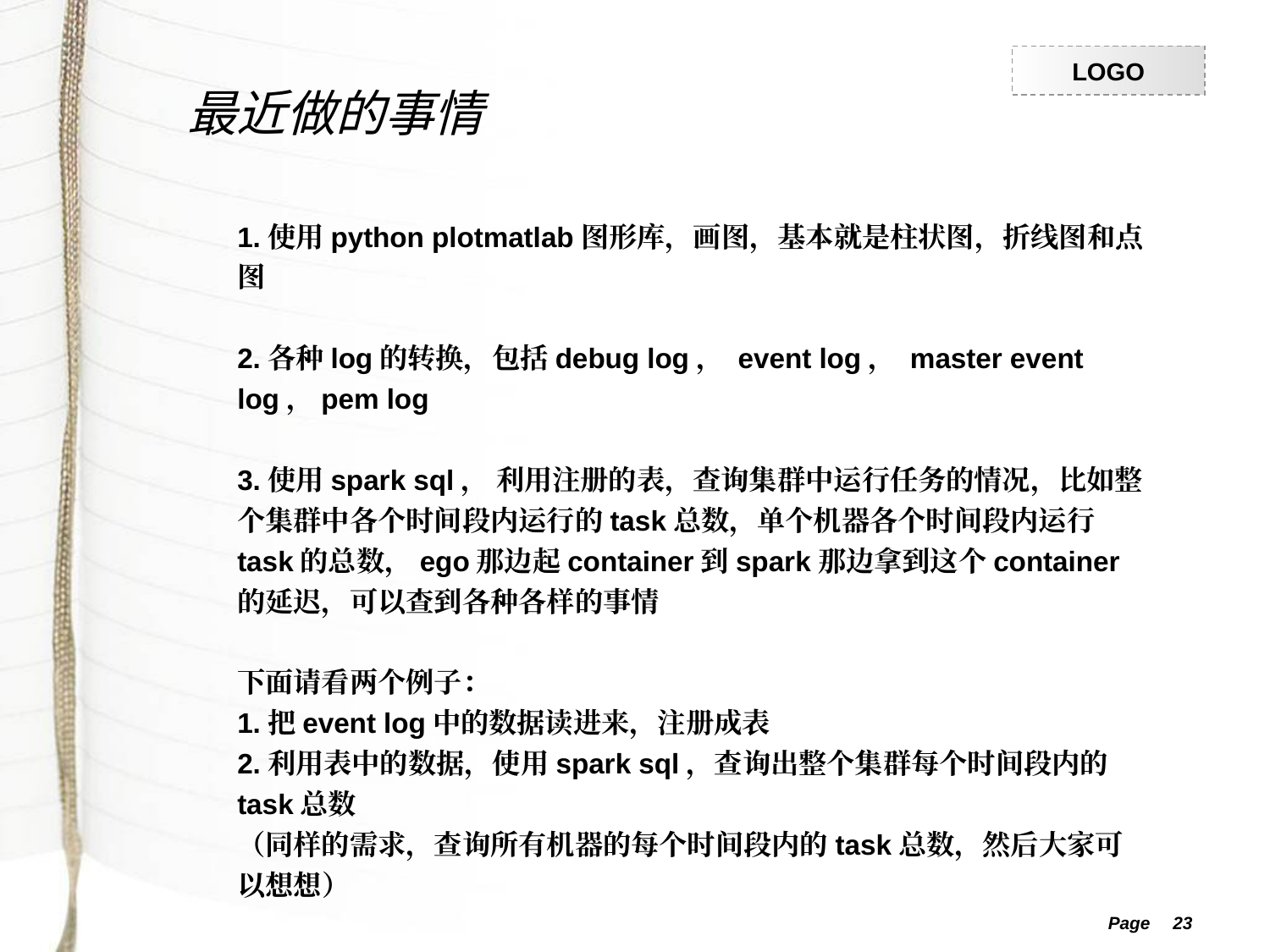

最近做的事情
# 1.使用python plotmatlab图形库，画图，基本就是柱状图，折线图和点图

2.各种log的转换，包括debug log， event log， master event log，pem log

3.使用spark sql， 利用注册的表，查询集群中运行任务的情况，比如整个集群中各个时间段内运行的task总数，单个机器各个时间段内运行task的总数，ego那边起container到spark那边拿到这个container的延迟，可以查到各种各样的事情

下面请看两个例子：
1.把event log中的数据读进来，注册成表
2.利用表中的数据，使用spark sql，查询出整个集群每个时间段内的task总数
（同样的需求，查询所有机器的每个时间段内的task总数，然后大家可以想想）